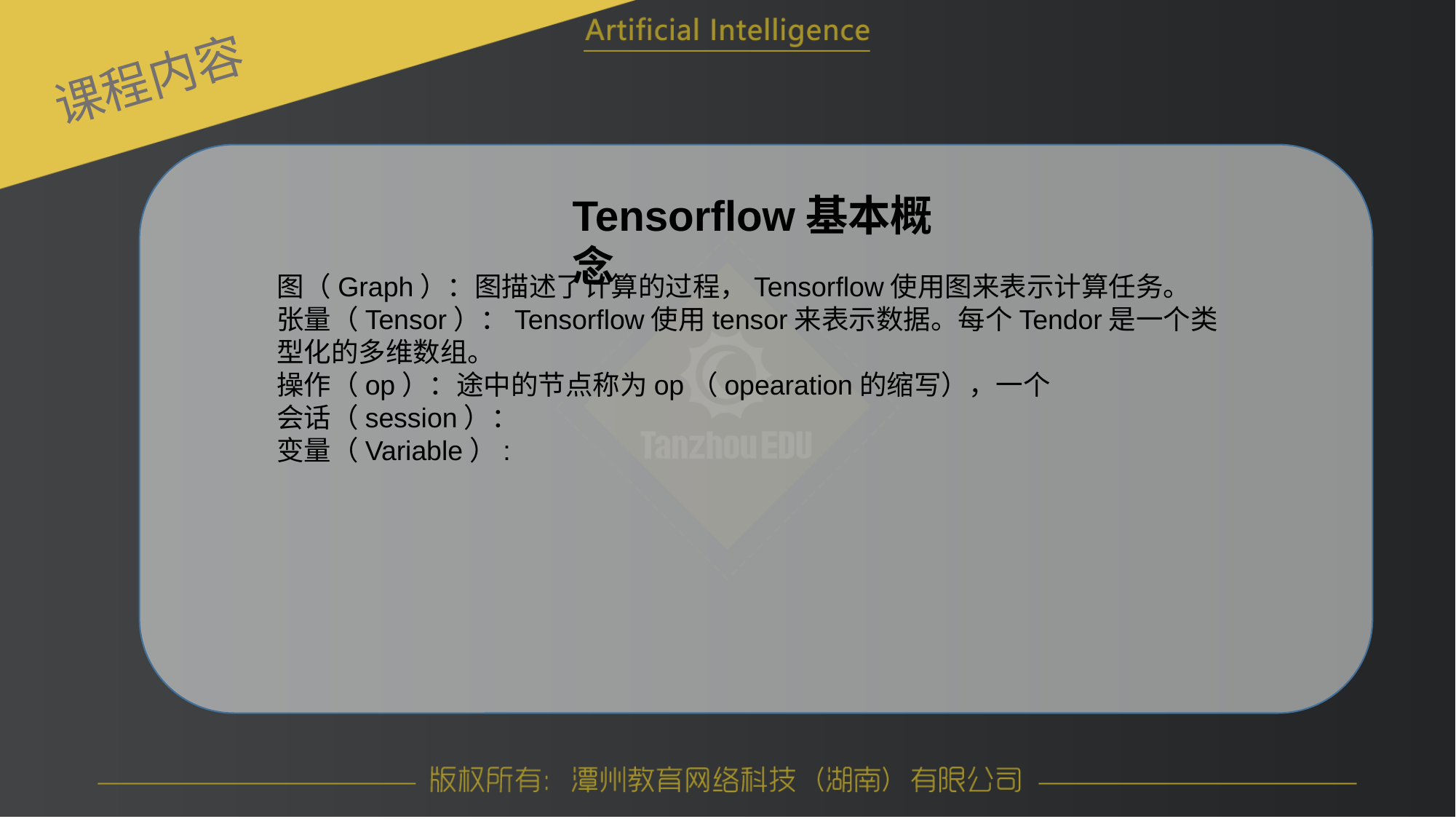

课程内容

Tensorflow基本概念
图（Graph）：图描述了计算的过程，Tensorflow使用图来表示计算任务。
张量（Tensor）：Tensorflow使用tensor来表示数据。每个Tendor是一个类型化的多维数组。
操作（op）：途中的节点称为op（opearation的缩写），一个
会话（session）：
变量（Variable）: